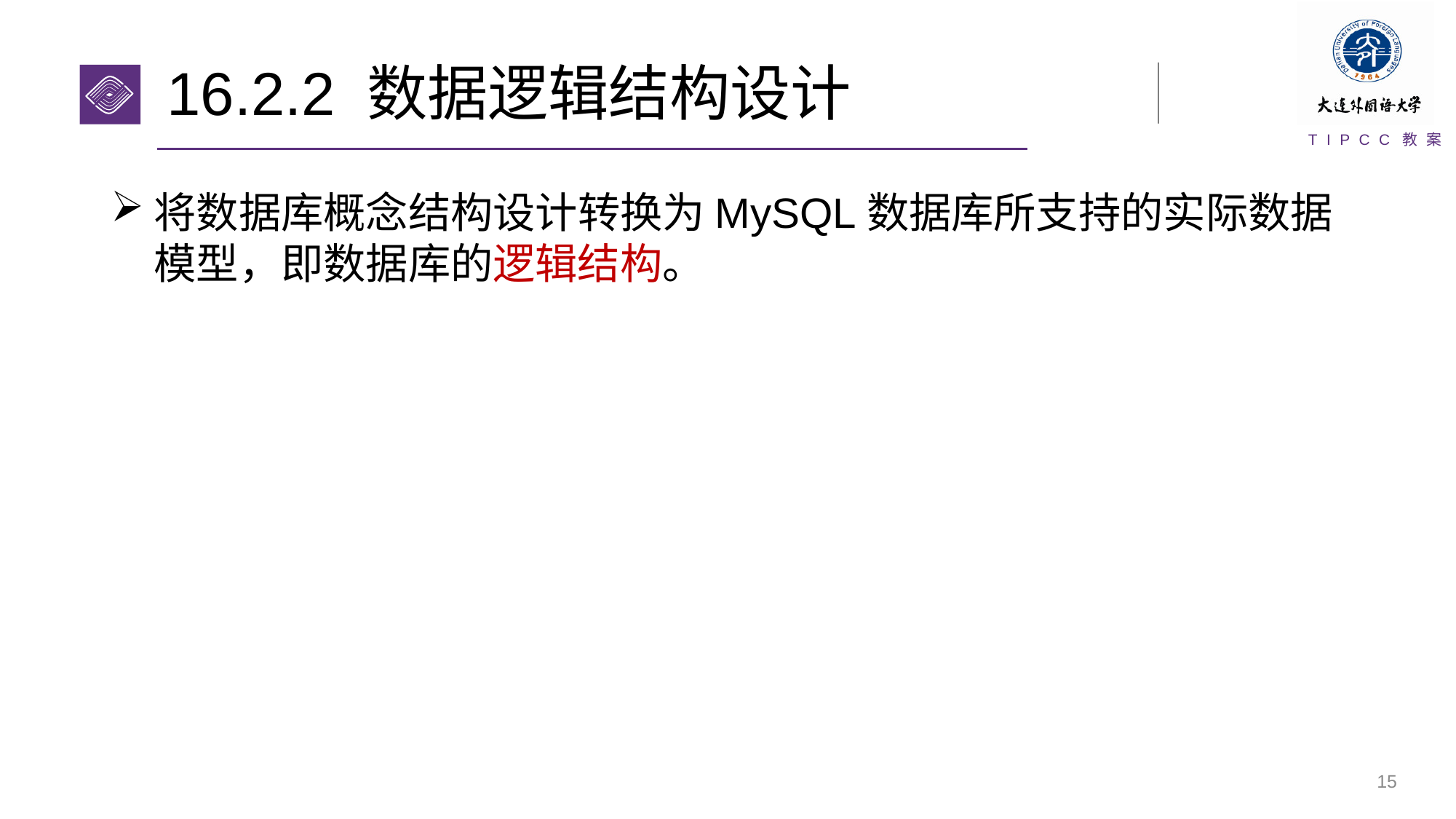

# 16.2.2 数据逻辑结构设计
将数据库概念结构设计转换为MySQL数据库所支持的实际数据模型，即数据库的逻辑结构。
15